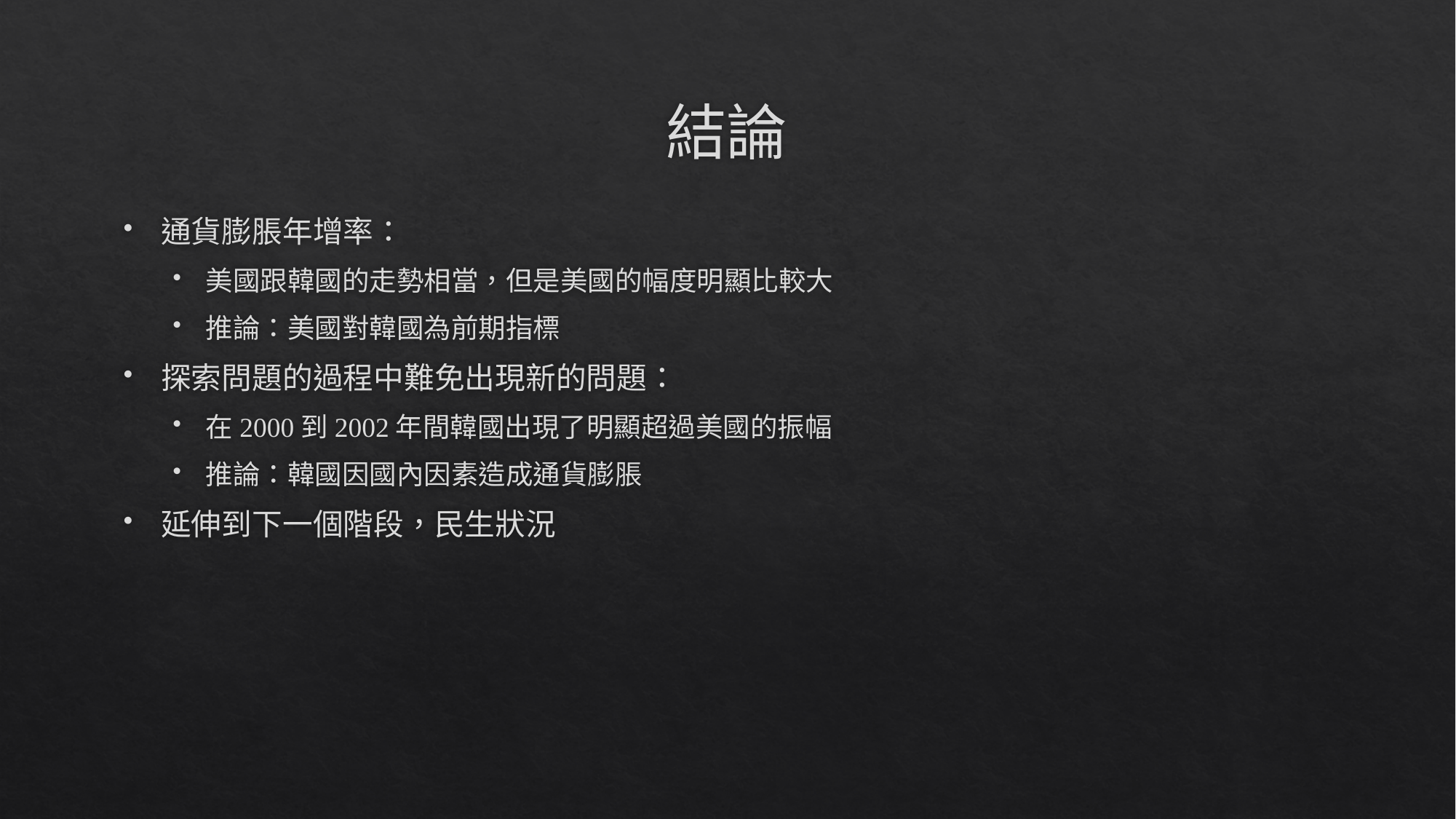

# 結論
通貨膨脹年增率：
美國跟韓國的走勢相當，但是美國的幅度明顯比較大
推論：美國對韓國為前期指標
探索問題的過程中難免出現新的問題：
在2000到2002年間韓國出現了明顯超過美國的振幅
推論：韓國因國內因素造成通貨膨脹
延伸到下一個階段，民生狀況